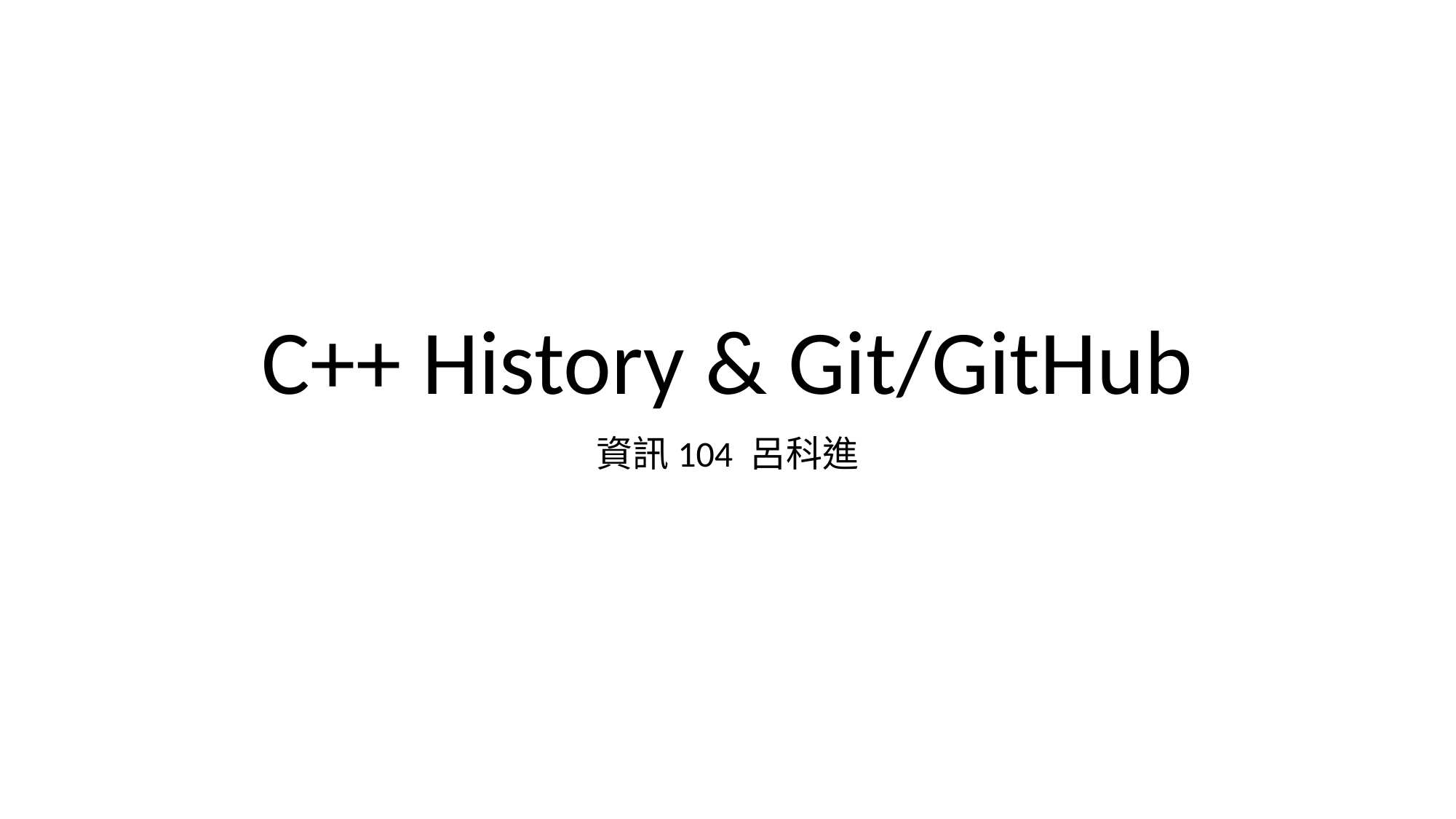

# C++ History & Git/GitHub
資訊104 呂科進